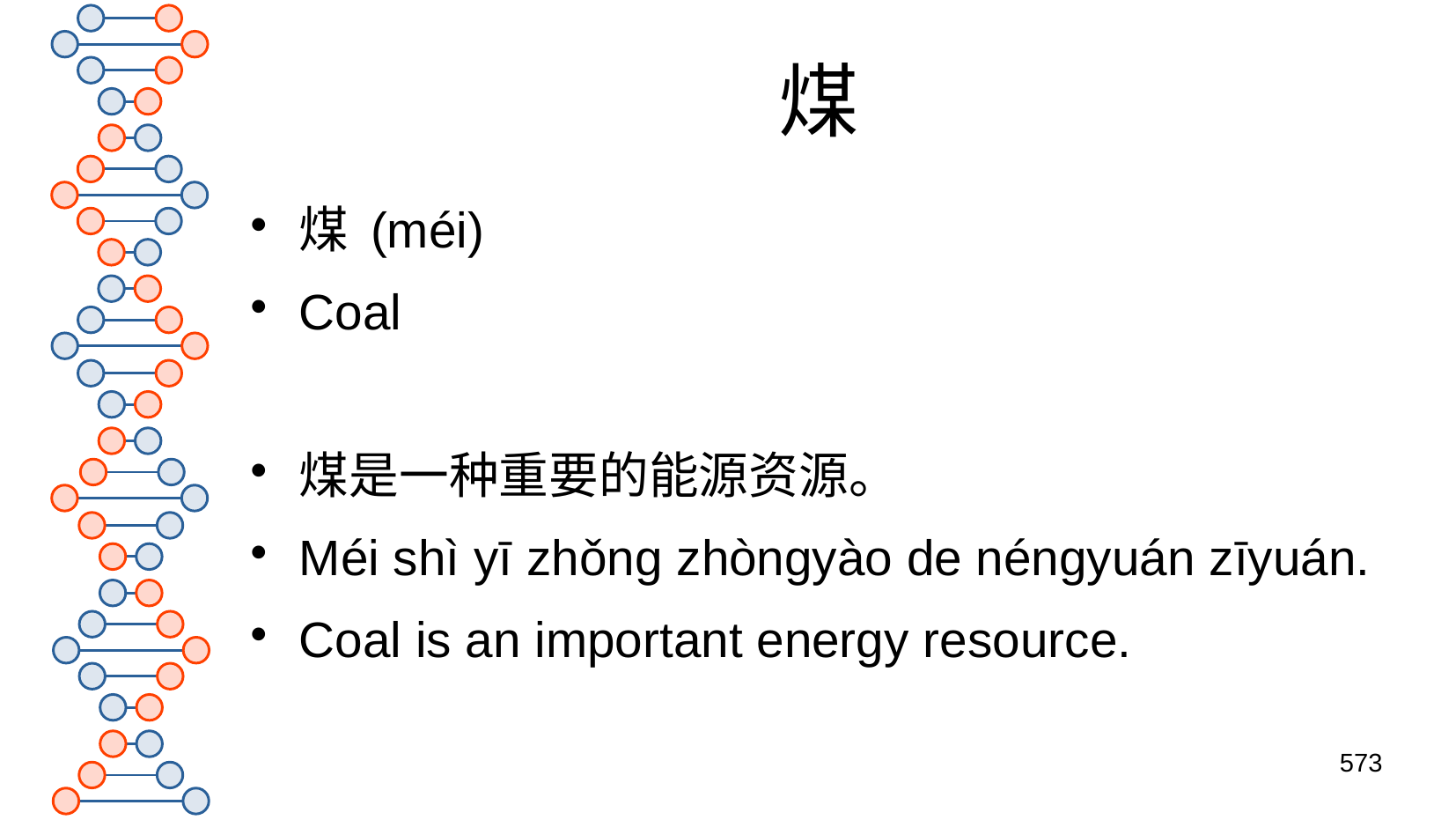

# 煤
煤 (méi)
Coal

煤是一种重要的能源资源。
Méi shì yī zhǒng zhòngyào de néngyuán zīyuán.
Coal is an important energy resource.
573